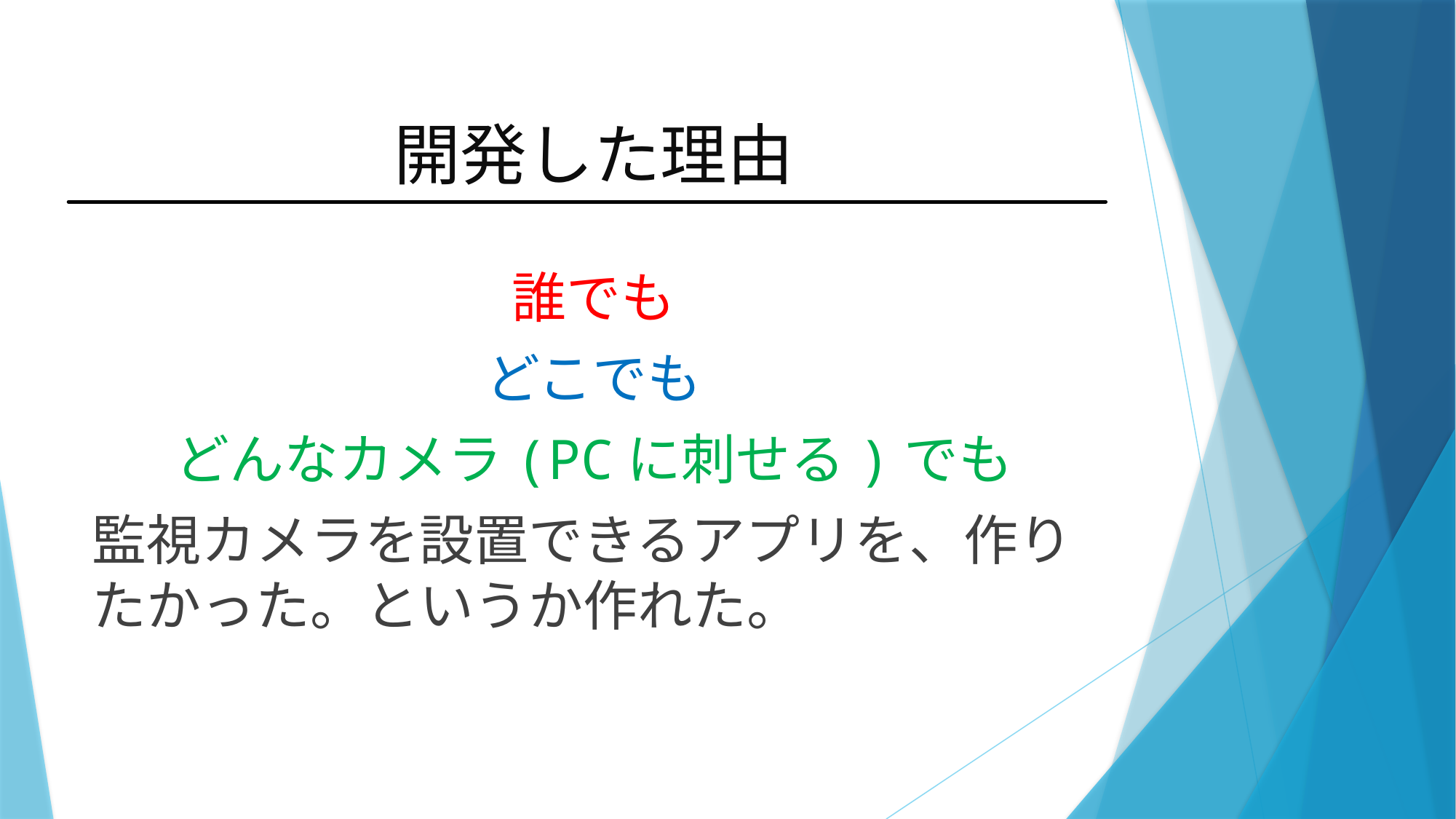

# 開発した理由
誰でも
どこでも
どんなカメラ(PCに刺せる)でも
監視カメラを設置できるアプリを、作りたかった。というか作れた。